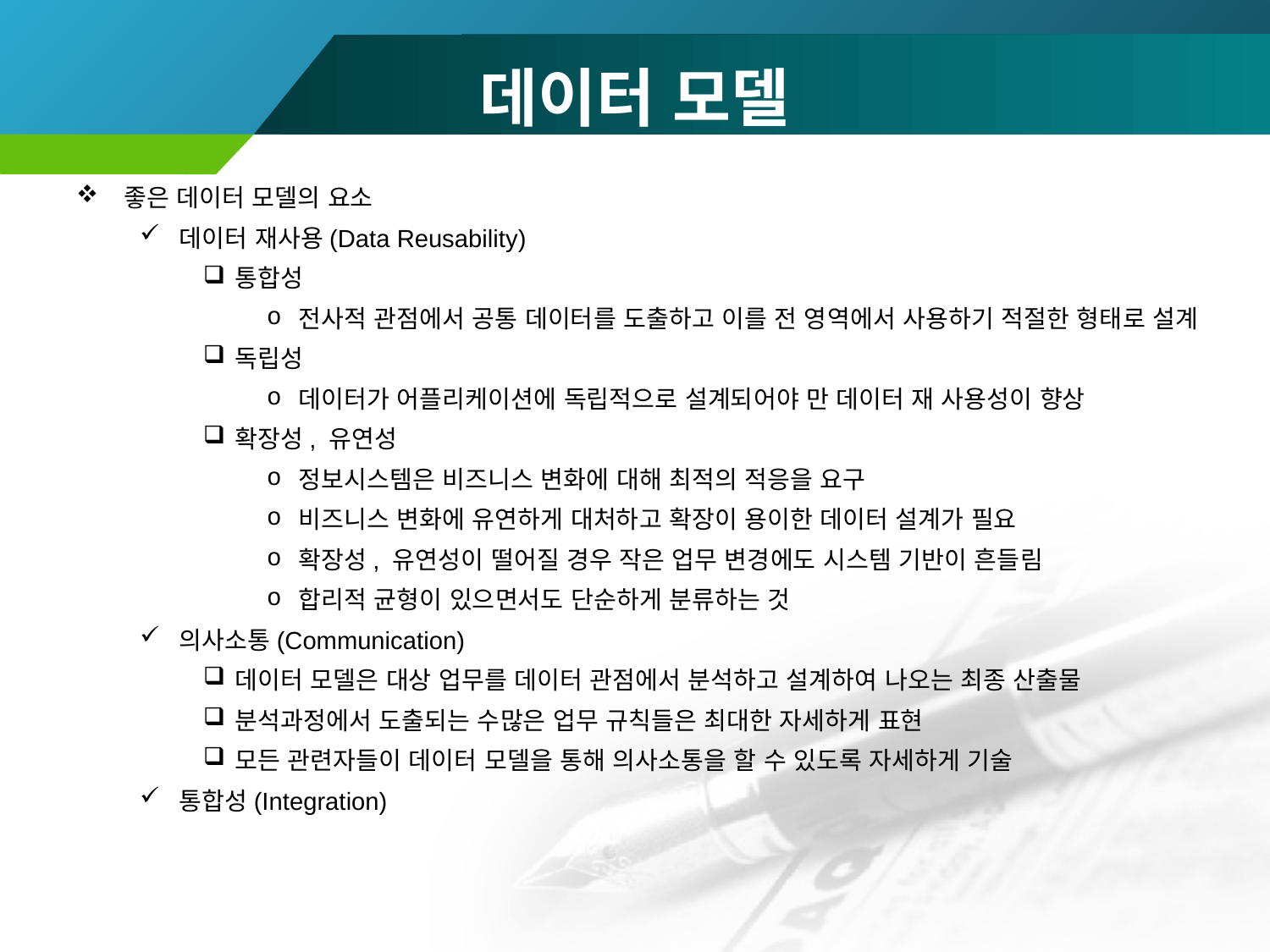

데이터 모델
좋은 데이터 모델의 요소
데이터 재사용(Data Reusability)
통합성
전사적 관점에서 공통 데이터를 도출하고 이를 전 영역에서 사용하기 적절한 형태로 설계
독립성
데이터가 어플리케이션에 독립적으로 설계되어야 만 데이터 재 사용성이 향상
확장성, 유연성
정보시스템은 비즈니스 변화에 대해 최적의 적응을 요구
비즈니스 변화에 유연하게 대처하고 확장이 용이한 데이터 설계가 필요
확장성, 유연성이 떨어질 경우 작은 업무 변경에도 시스템 기반이 흔들림
합리적 균형이 있으면서도 단순하게 분류하는 것
의사소통(Communication)
데이터 모델은 대상 업무를 데이터 관점에서 분석하고 설계하여 나오는 최종 산출물
분석과정에서 도출되는 수많은 업무 규칙들은 최대한 자세하게 표현
모든 관련자들이 데이터 모델을 통해 의사소통을 할 수 있도록 자세하게 기술
통합성(Integration)